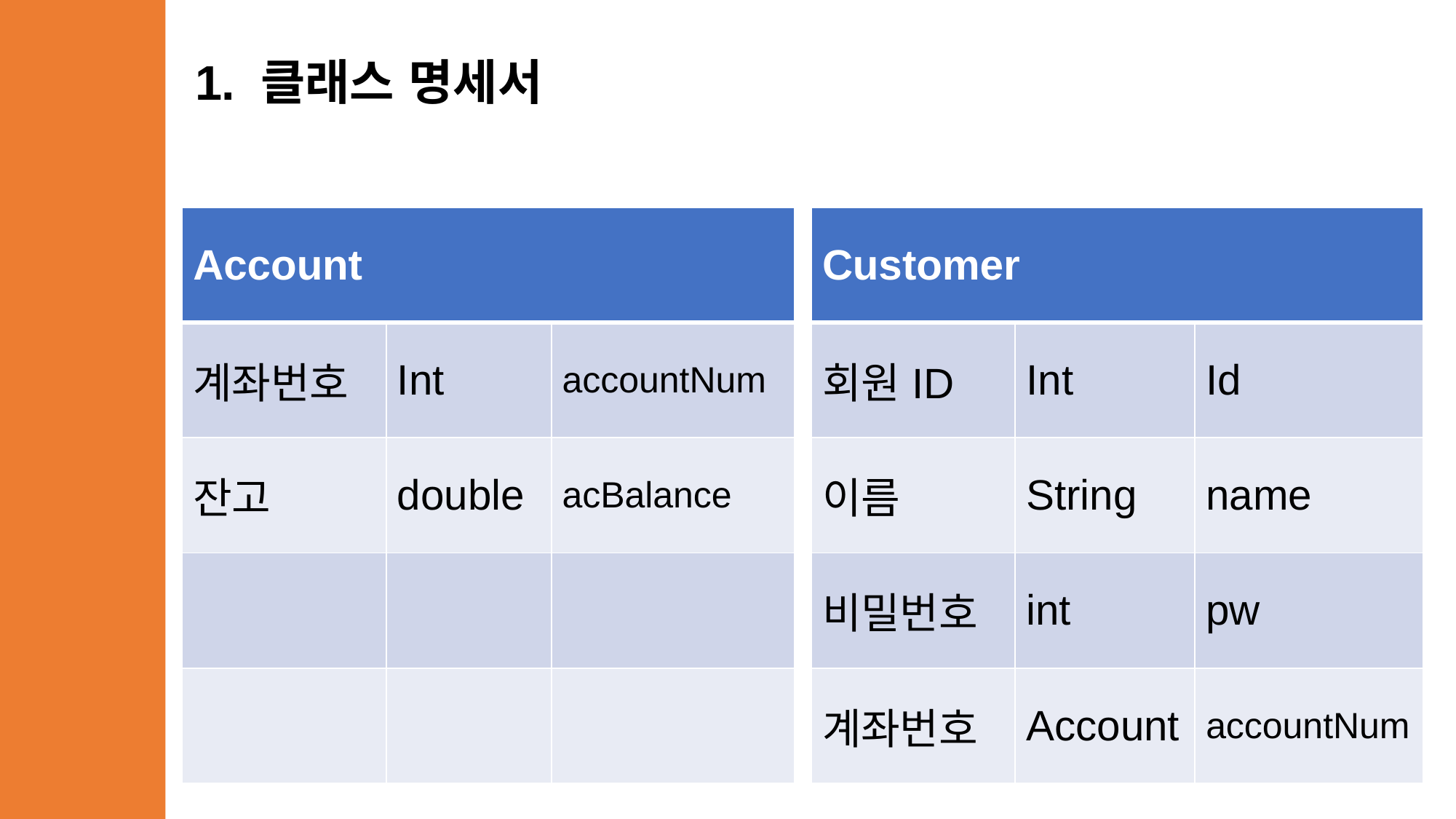

1. 클래스 명세서
| Account |  |  |
| --- | --- | --- |
| 계좌번호 | Int | accountNum |
| 잔고 | double | acBalance |
|  |  |  |
|  |  |  |
| Customer |  |  |
| --- | --- | --- |
| 회원ID | Int | Id |
| 이름 | String | name |
| 비밀번호 | int | pw |
| 계좌번호 | Account | accountNum |